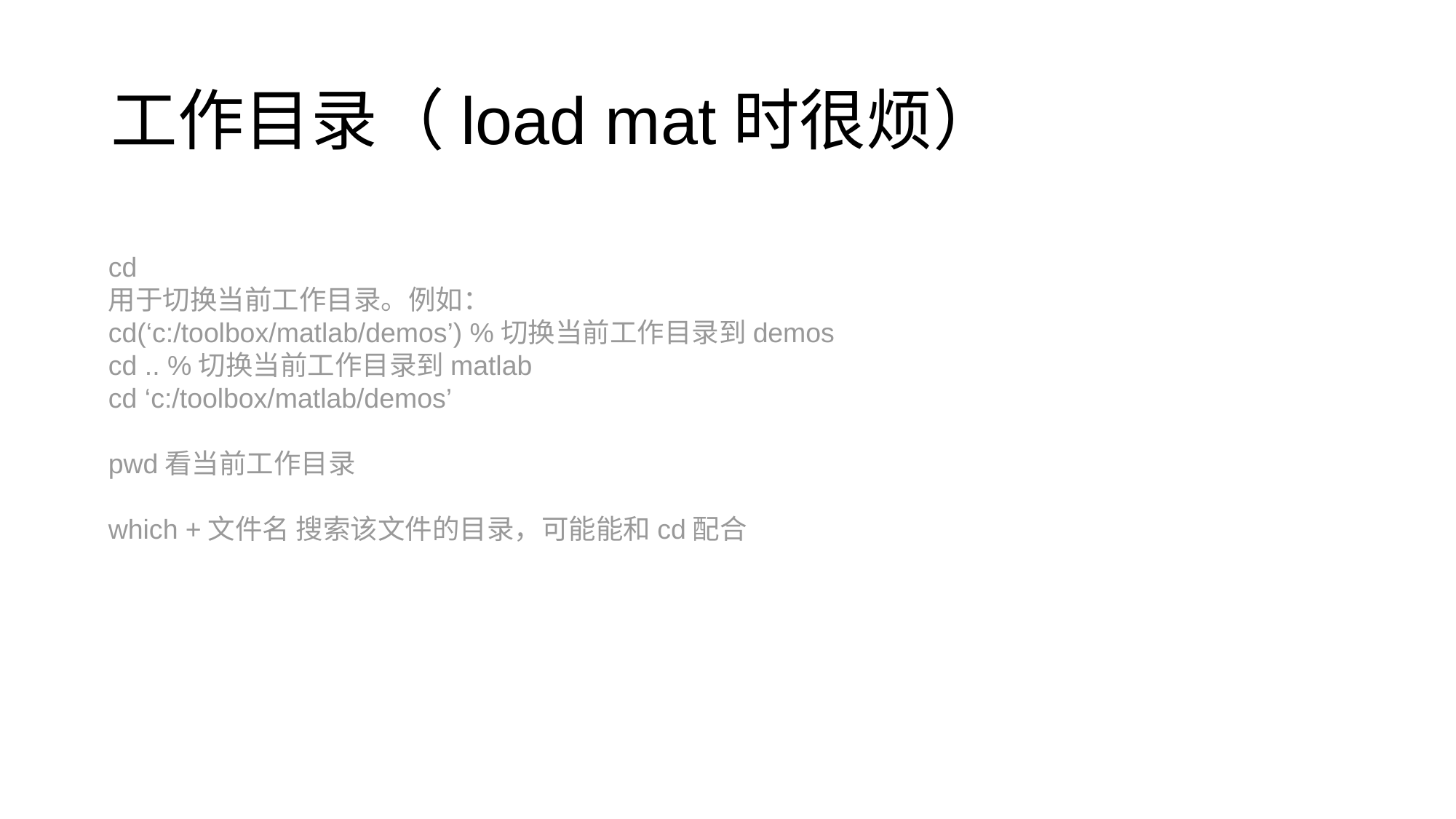

# 工作目录（load mat时很烦）
cd
用于切换当前工作目录。例如：
cd(‘c:/toolbox/matlab/demos’) %切换当前工作目录到demos
cd .. %切换当前工作目录到matlab
cd ‘c:/toolbox/matlab/demos’

pwd看当前工作目录

which +文件名 搜索该文件的目录，可能能和cd配合